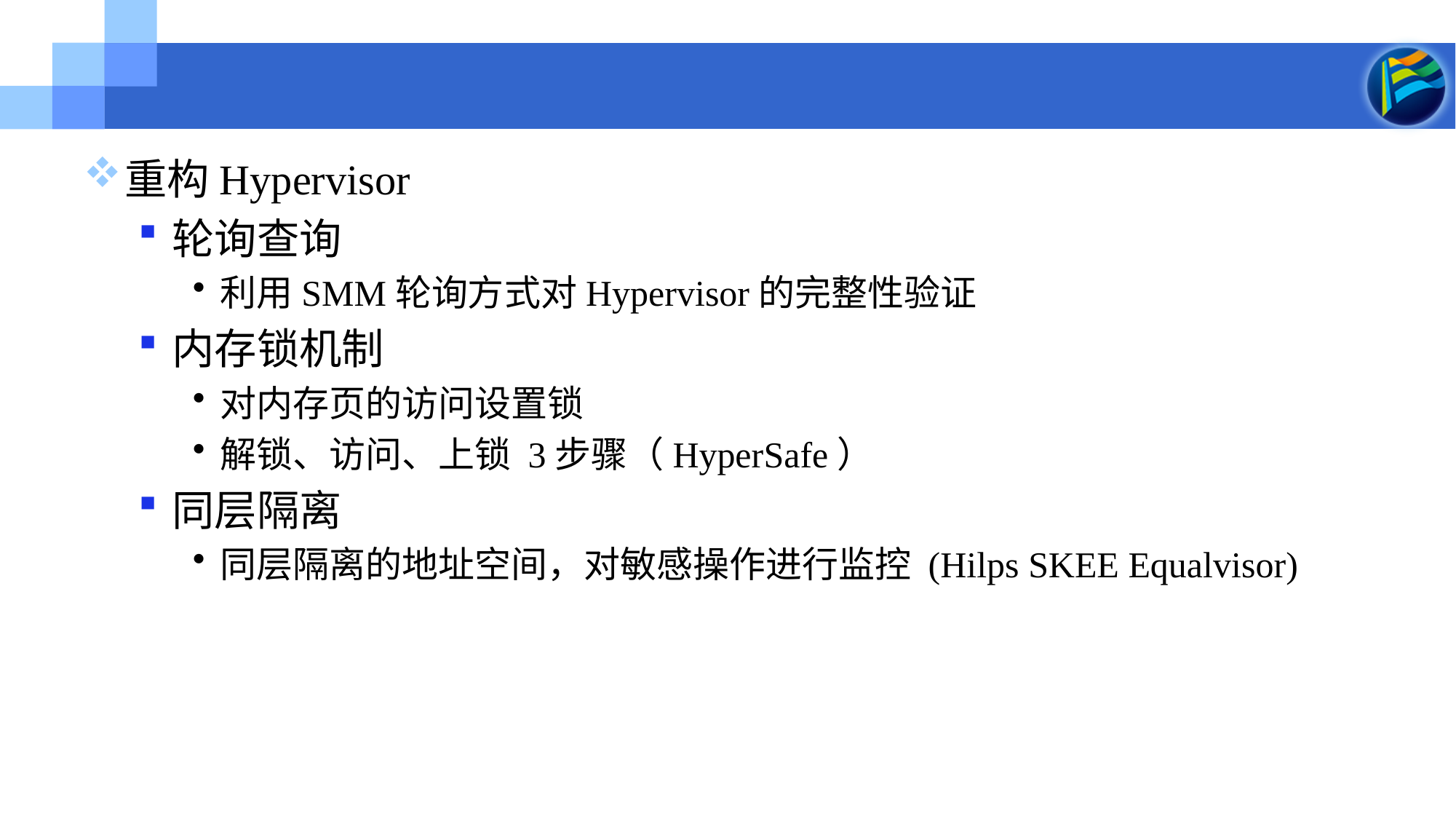

#
重构Hypervisor
轮询查询
利用SMM轮询方式对Hypervisor的完整性验证
内存锁机制
对内存页的访问设置锁
解锁、访问、上锁 3步骤（HyperSafe）
同层隔离
同层隔离的地址空间，对敏感操作进行监控 (Hilps SKEE Equalvisor)

10